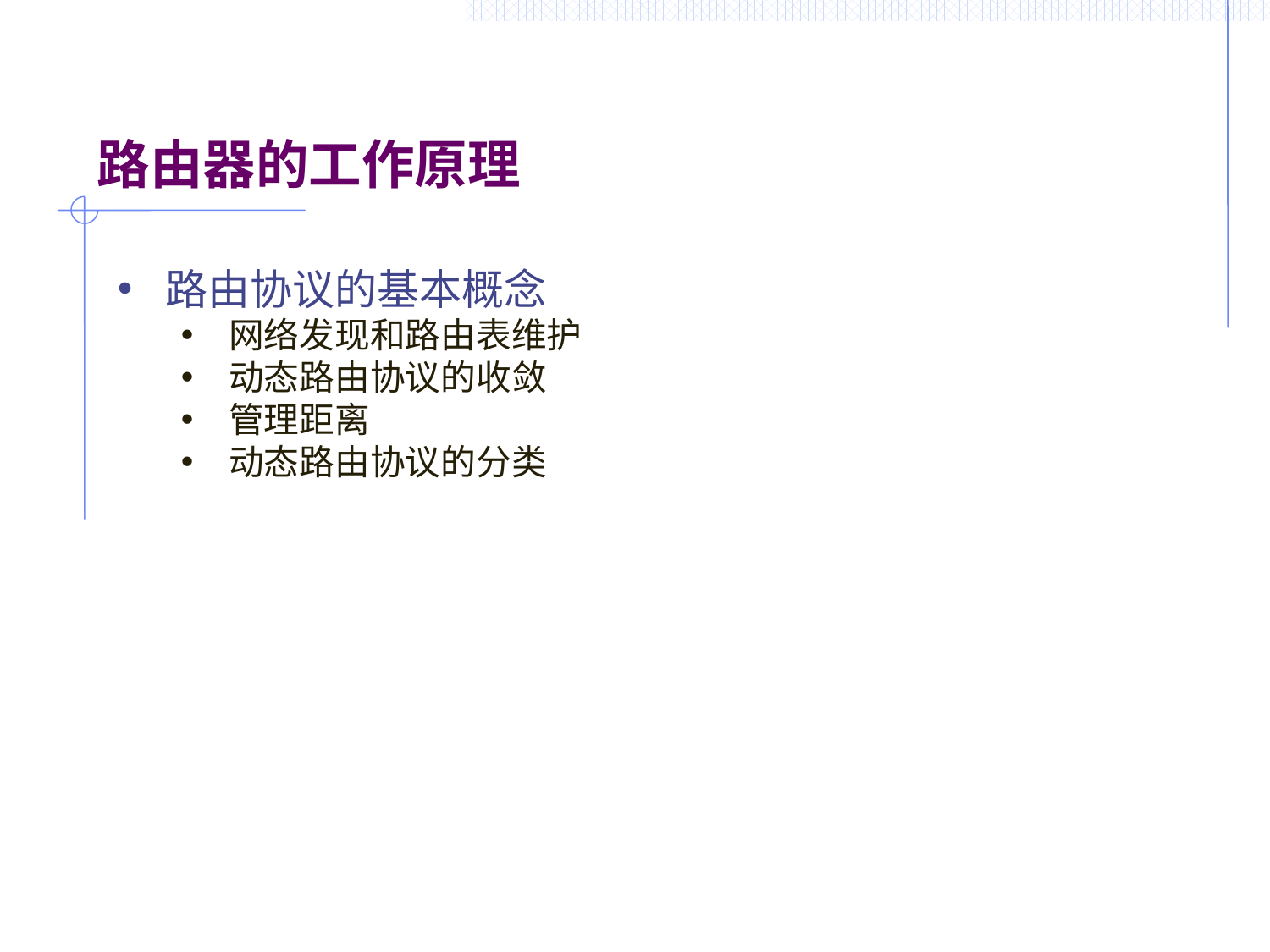

# 路由器的工作原理
路由协议的基本概念
网络发现和路由表维护
动态路由协议的收敛
管理距离
动态路由协议的分类